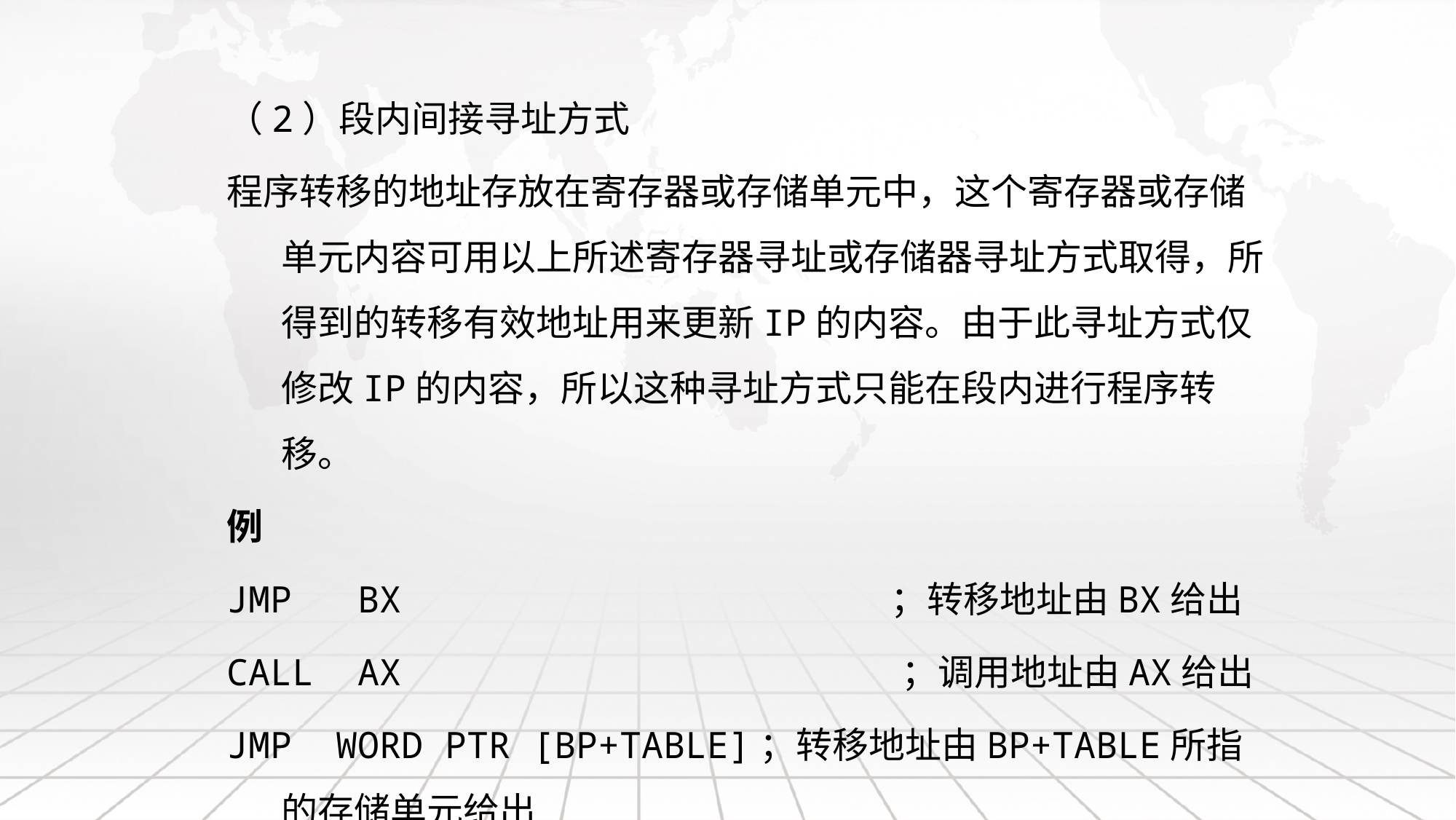

（2）段内间接寻址方式
程序转移的地址存放在寄存器或存储单元中，这个寄存器或存储单元内容可用以上所述寄存器寻址或存储器寻址方式取得，所得到的转移有效地址用来更新IP的内容。由于此寻址方式仅修改IP的内容，所以这种寻址方式只能在段内进行程序转移。
例
JMP   BX                      ；转移地址由BX给出
CALL  AX	                  ；调用地址由AX给出
JMP  WORD PTR [BP+TABLE]；转移地址由BP+TABLE所指的存储单元给出